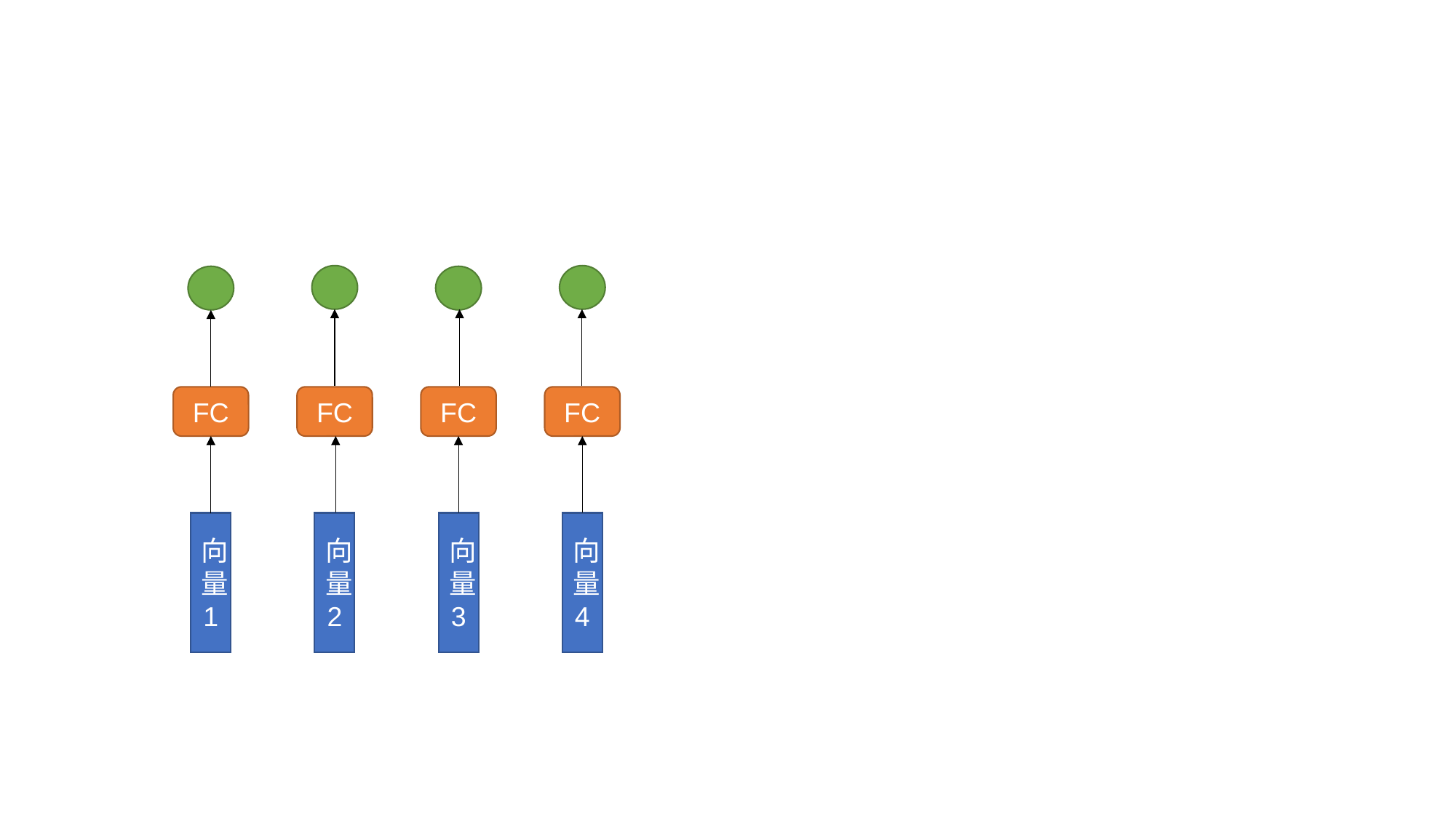

FC
FC
FC
FC
向量1
向量2
向量3
向量4